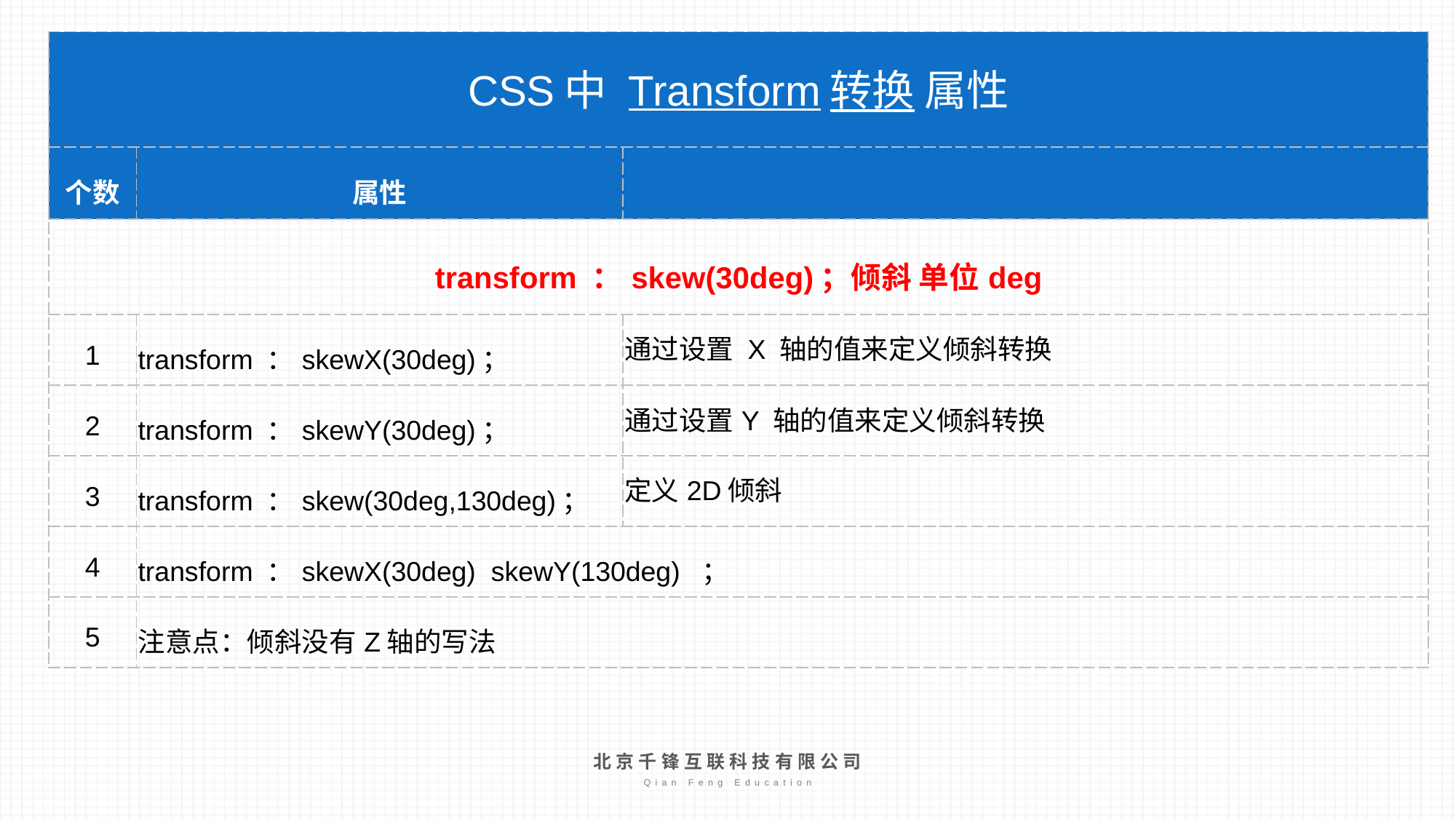

| CSS中 Transform转换 属性 |  |  |
| --- | --- | --- |
| 个数 | 属性 |  |
| transform ：skew(30deg)；倾斜 单位deg |  |  |
| 1 | transform ：skewX(30deg)； | 通过设置 X 轴的值来定义倾斜转换 |
| 2 | transform ：skewY(30deg)； | 通过设置Y 轴的值来定义倾斜转换 |
| 3 | transform ：skew(30deg,130deg)； | 定义2D倾斜 |
| 4 | transform ：skewX(30deg) skewY(130deg) ； |  |
| 5 | 注意点：倾斜没有Z轴的写法 |  |
北京千锋互联科技有限公司
Qian Feng Education